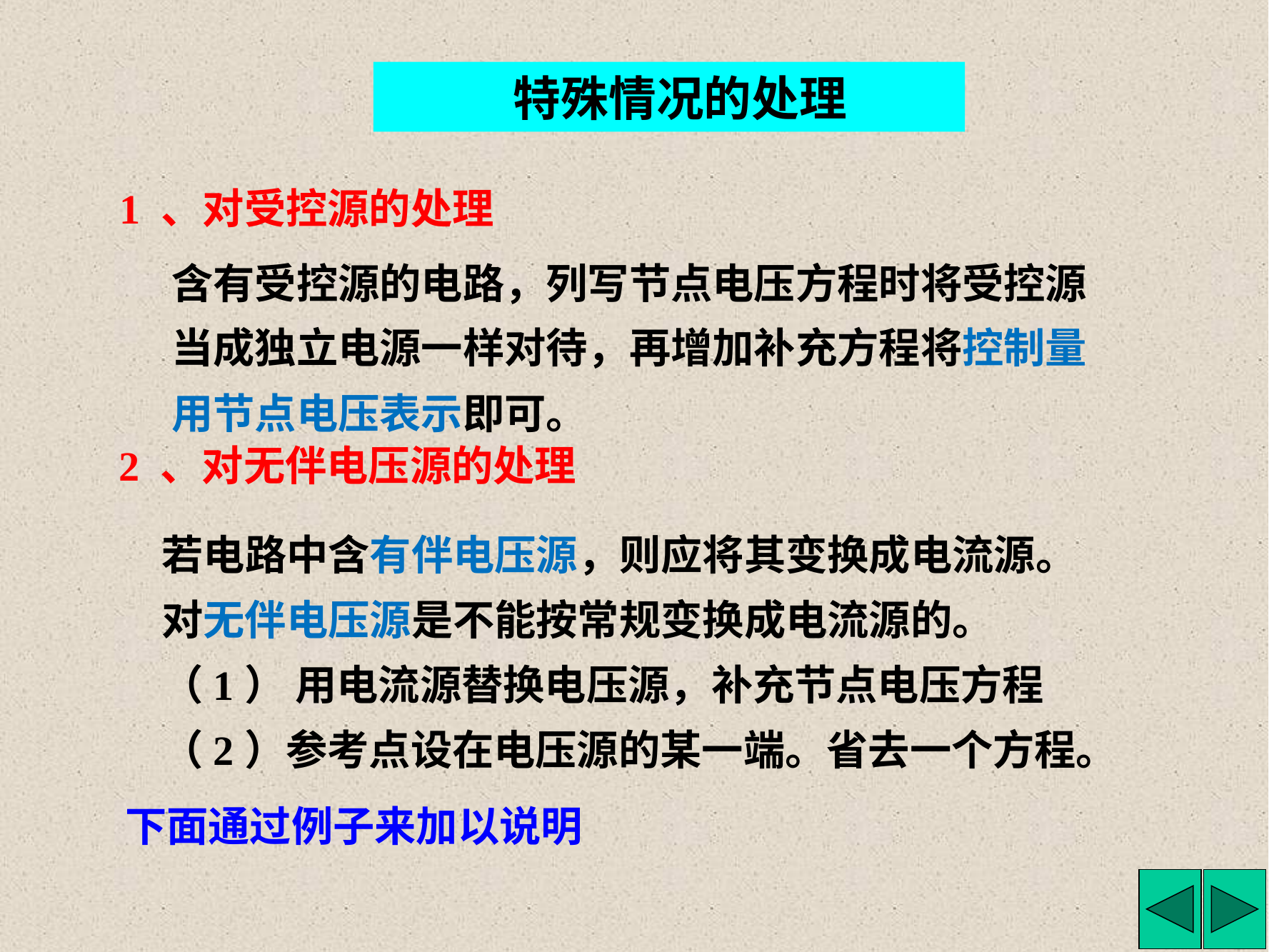

特殊情况的处理
1 、对受控源的处理
含有受控源的电路，列写节点电压方程时将受控源当成独立电源一样对待，再增加补充方程将控制量用节点电压表示即可。
2 、对无伴电压源的处理
若电路中含有伴电压源，则应将其变换成电流源。
对无伴电压源是不能按常规变换成电流源的。
（1） 用电流源替换电压源，补充节点电压方程
（2）参考点设在电压源的某一端。省去一个方程。
下面通过例子来加以说明